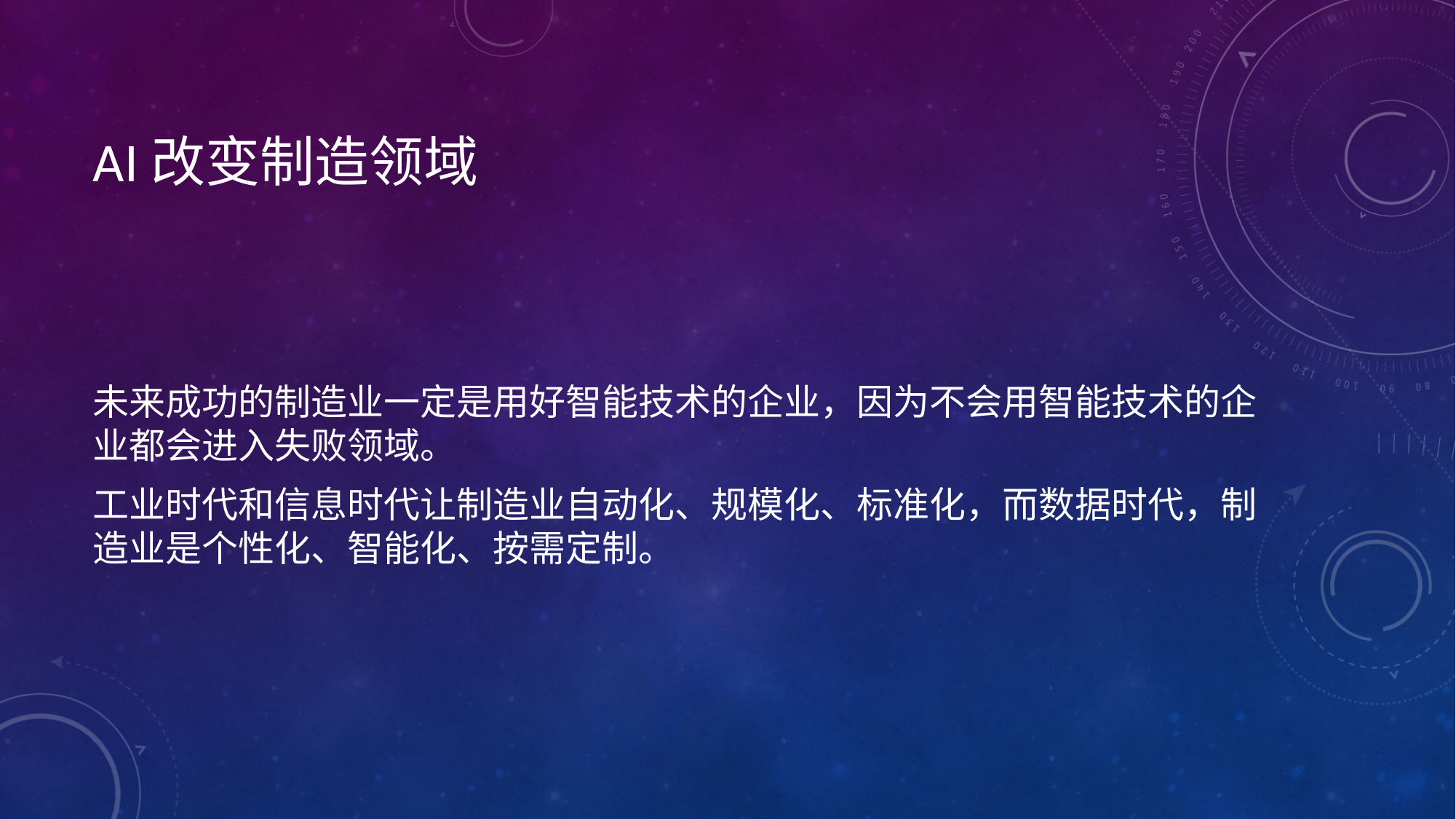

# AI改变制造领域
未来成功的制造业一定是用好智能技术的企业，因为不会用智能技术的企业都会进入失败领域。
工业时代和信息时代让制造业自动化、规模化、标准化，而数据时代，制造业是个性化、智能化、按需定制。